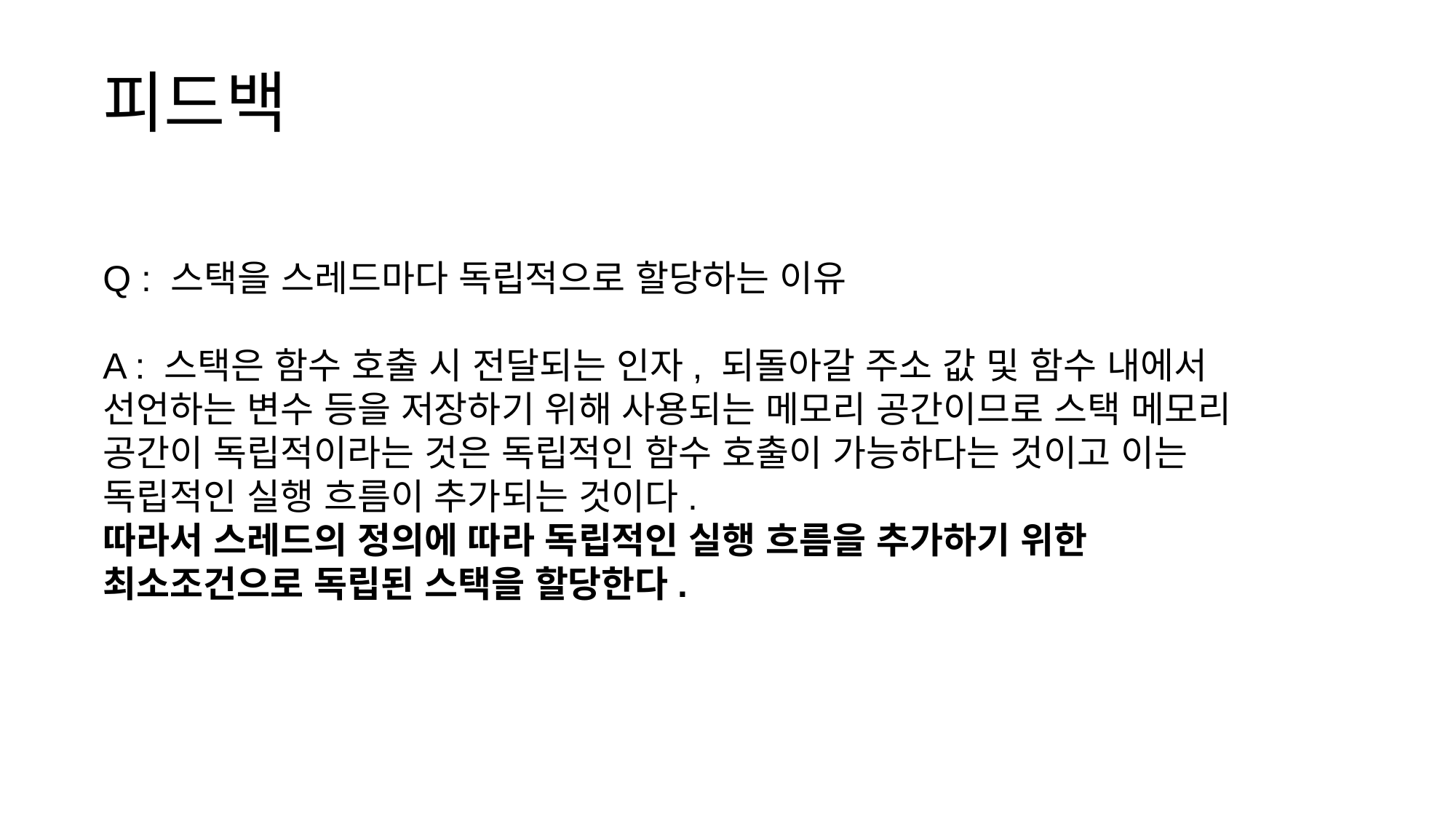

# 피드백
Q : 스택을 스레드마다 독립적으로 할당하는 이유
A : 스택은 함수 호출 시 전달되는 인자, 되돌아갈 주소 값 및 함수 내에서 선언하는 변수 등을 저장하기 위해 사용되는 메모리 공간이므로 스택 메모리 공간이 독립적이라는 것은 독립적인 함수 호출이 가능하다는 것이고 이는 독립적인 실행 흐름이 추가되는 것이다.
따라서 스레드의 정의에 따라 독립적인 실행 흐름을 추가하기 위한 최소조건으로 독립된 스택을 할당한다.